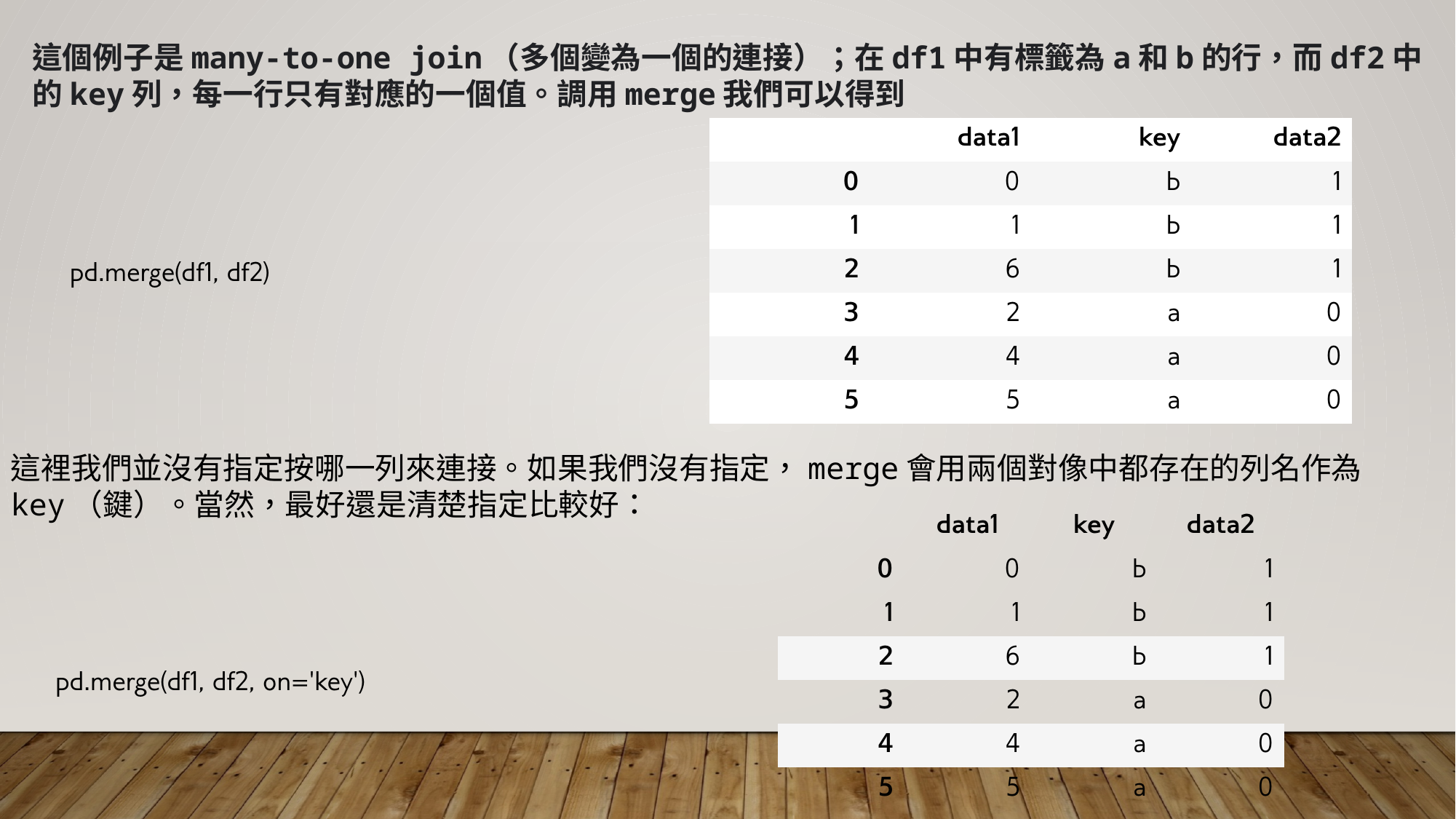

這個例子是many-to-one join（多個變為一個的連接）；在df1中有標籤為a和b的行，而df2中的key列，每一行只有對應的一個值。調用merge我們可以得到
|  | data1 | key | data2 |
| --- | --- | --- | --- |
| 0 | 0 | b | 1 |
| 1 | 1 | b | 1 |
| 2 | 6 | b | 1 |
| 3 | 2 | a | 0 |
| 4 | 4 | a | 0 |
| 5 | 5 | a | 0 |
pd.merge(df1, df2)
這裡我們並沒有指定按哪一列來連接。如果我們沒有指定，merge會用兩個對像中都存在的列名作為key（鍵）。當然，最好還是清楚指定比較好：
|  | data1 | key | data2 |
| --- | --- | --- | --- |
| 0 | 0 | b | 1 |
| 1 | 1 | b | 1 |
| 2 | 6 | b | 1 |
| 3 | 2 | a | 0 |
| 4 | 4 | a | 0 |
| 5 | 5 | a | 0 |
pd.merge(df1, df2, on='key')